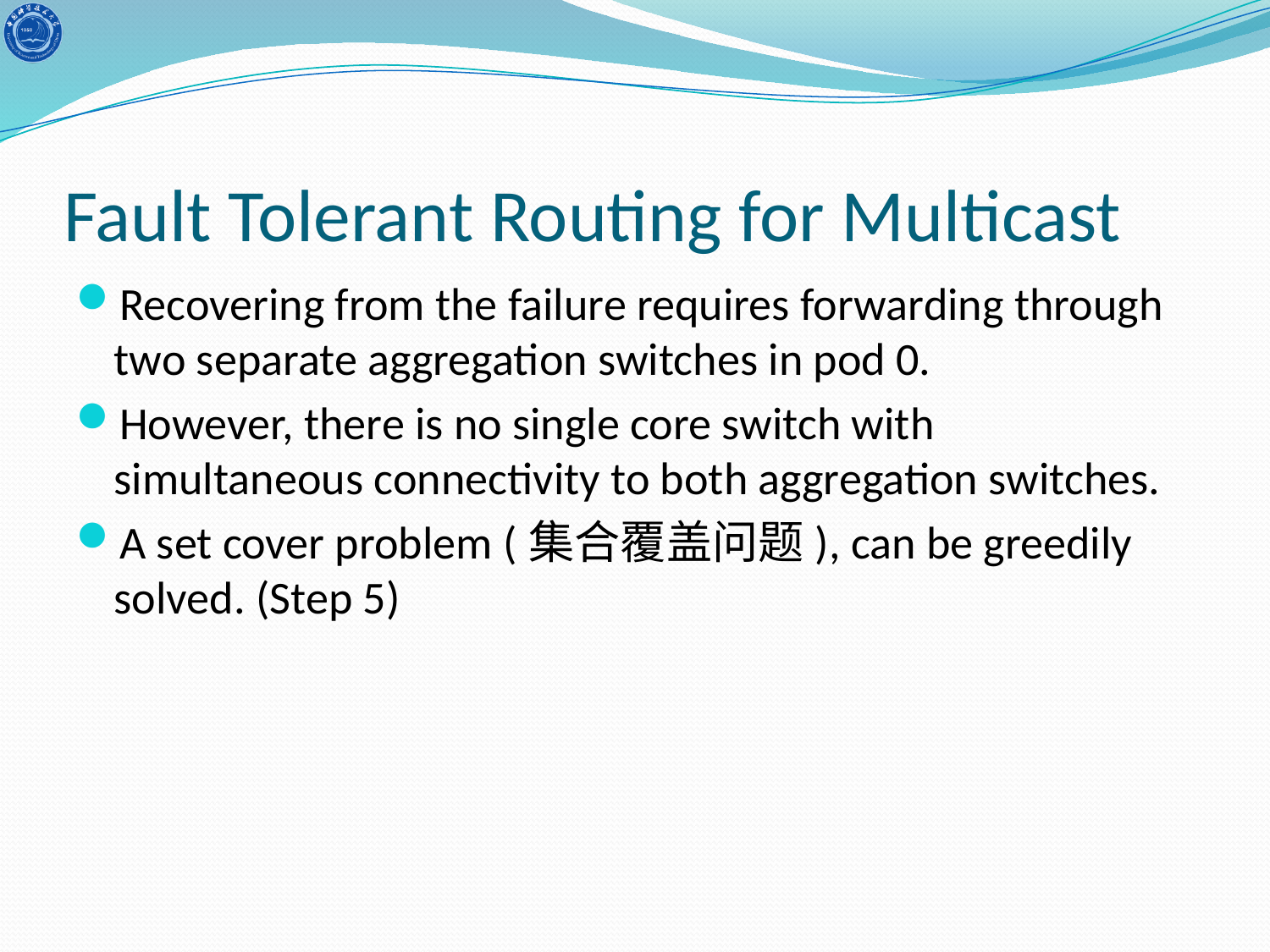

# Fault Tolerant Routing for Multicast
Recovering from the failure requires forwarding through two separate aggregation switches in pod 0.
However, there is no single core switch with simultaneous connectivity to both aggregation switches.
A set cover problem (集合覆盖问题), can be greedily solved. (Step 5)